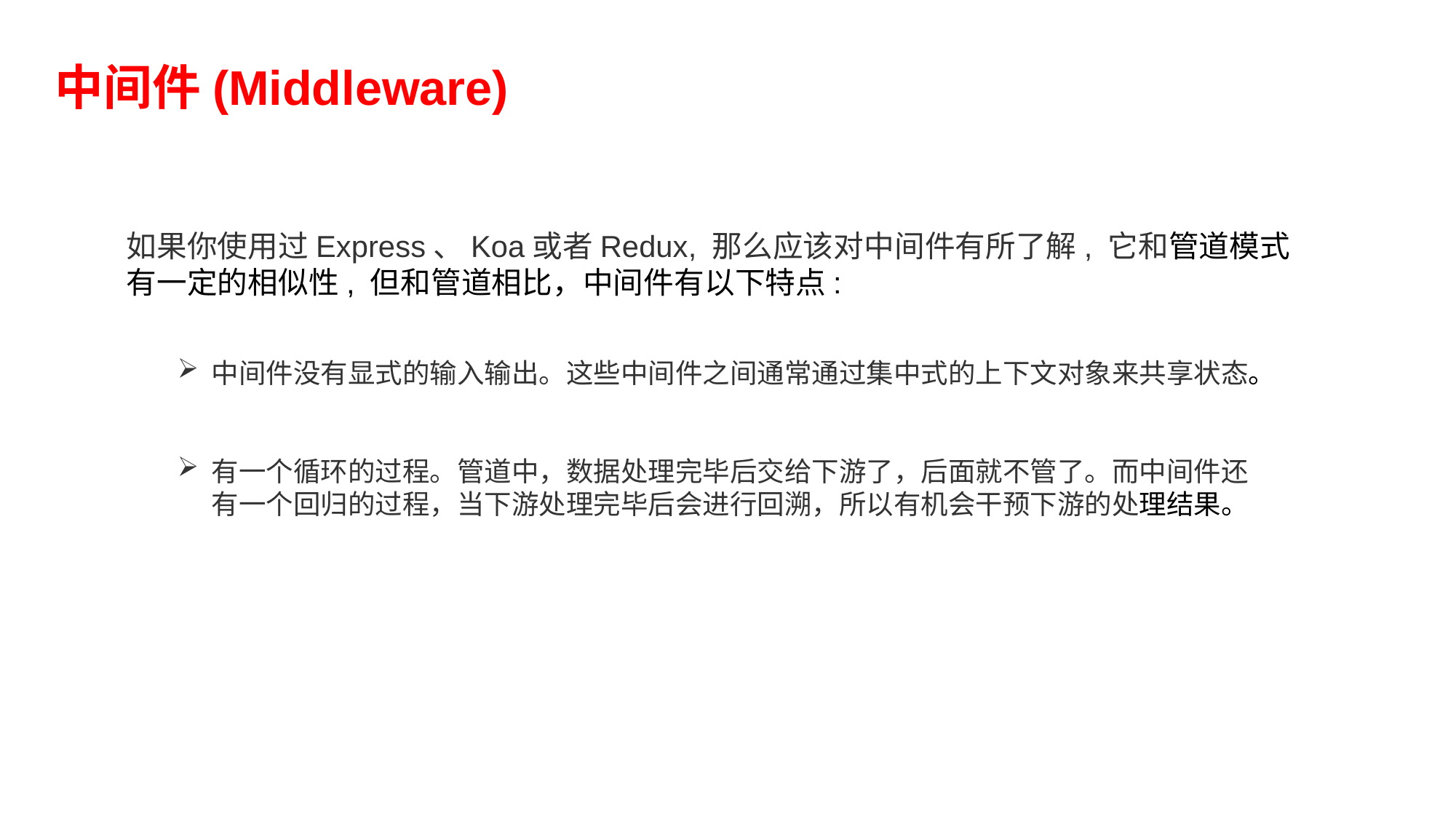

中间件(Middleware)
如果你使用过Express、Koa或者Redux, 那么应该对中间件有所了解, 它和管道模式有一定的相似性, 但和管道相比，中间件有以下特点:
中间件没有显式的输入输出。这些中间件之间通常通过集中式的上下文对象来共享状态。

有一个循环的过程。管道中，数据处理完毕后交给下游了，后面就不管了。而中间件还有一个回归的过程，当下游处理完毕后会进行回溯，所以有机会干预下游的处理结果。